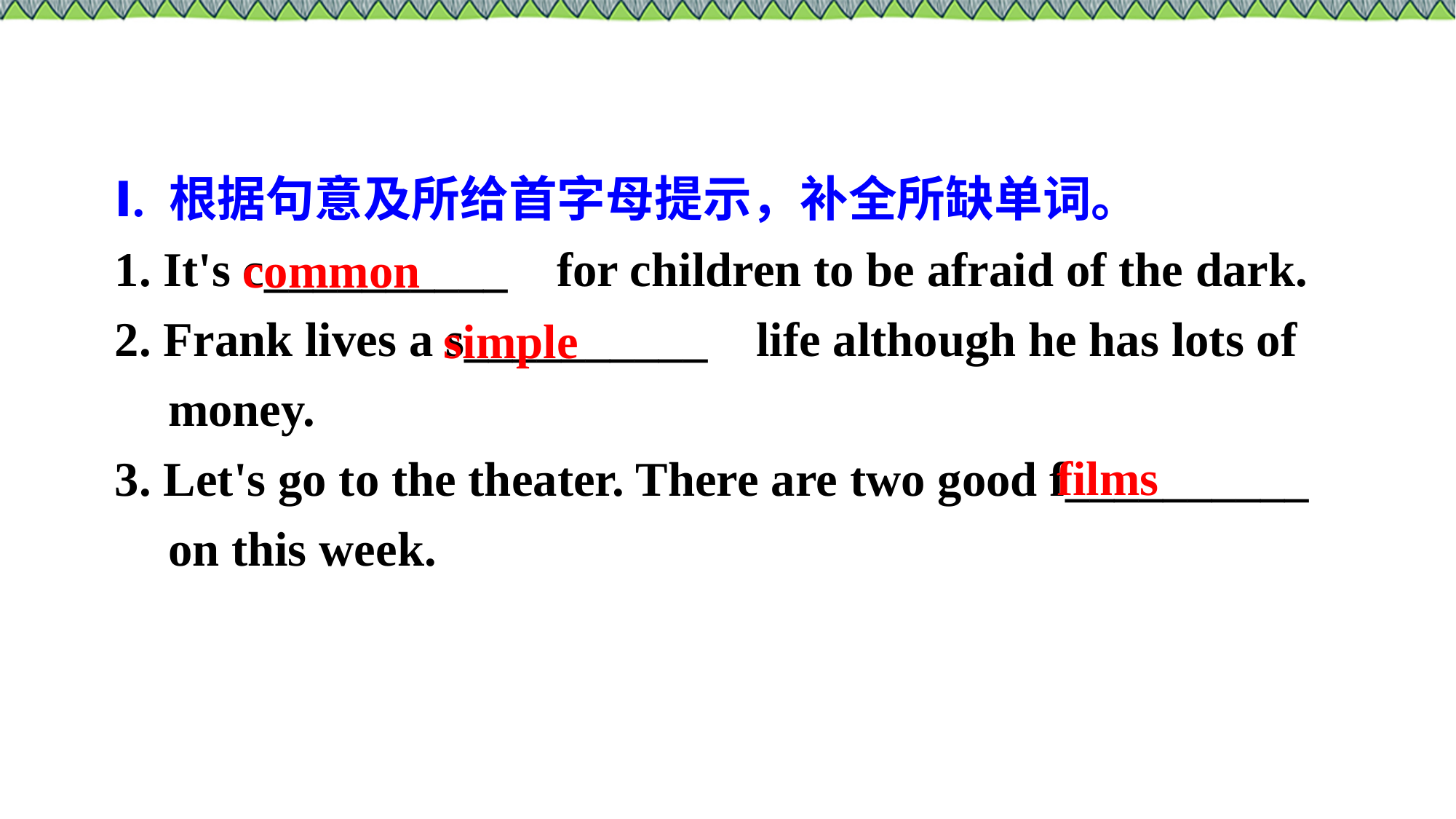

Ⅰ. 根据句意及所给首字母提示，补全所缺单词。
1. It's c__________    for children to be afraid of the dark.
2. Frank lives a s__________    life although he has lots of money.
3. Let's go to the theater. There are two good f__________ on this week.
common
simple
films